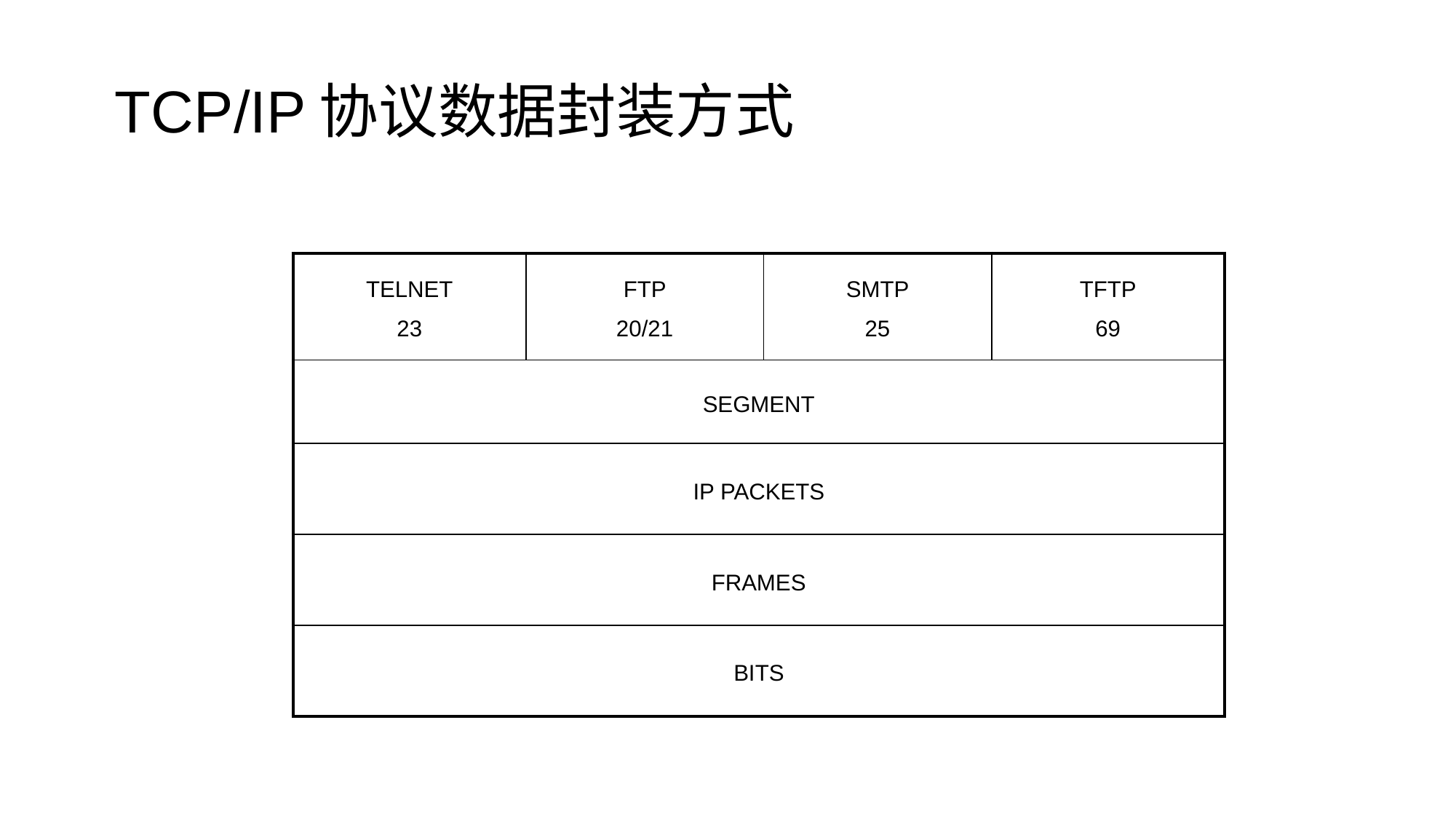

# TCP/IP协议数据封装方式
| TELNET 23 | FTP 20/21 | SMTP 25 | TFTP 69 |
| --- | --- | --- | --- |
| SEGMENT |  |  |  |
| IP PACKETS |  |  |  |
| FRAMES |  |  |  |
| BITS |  |  |  |